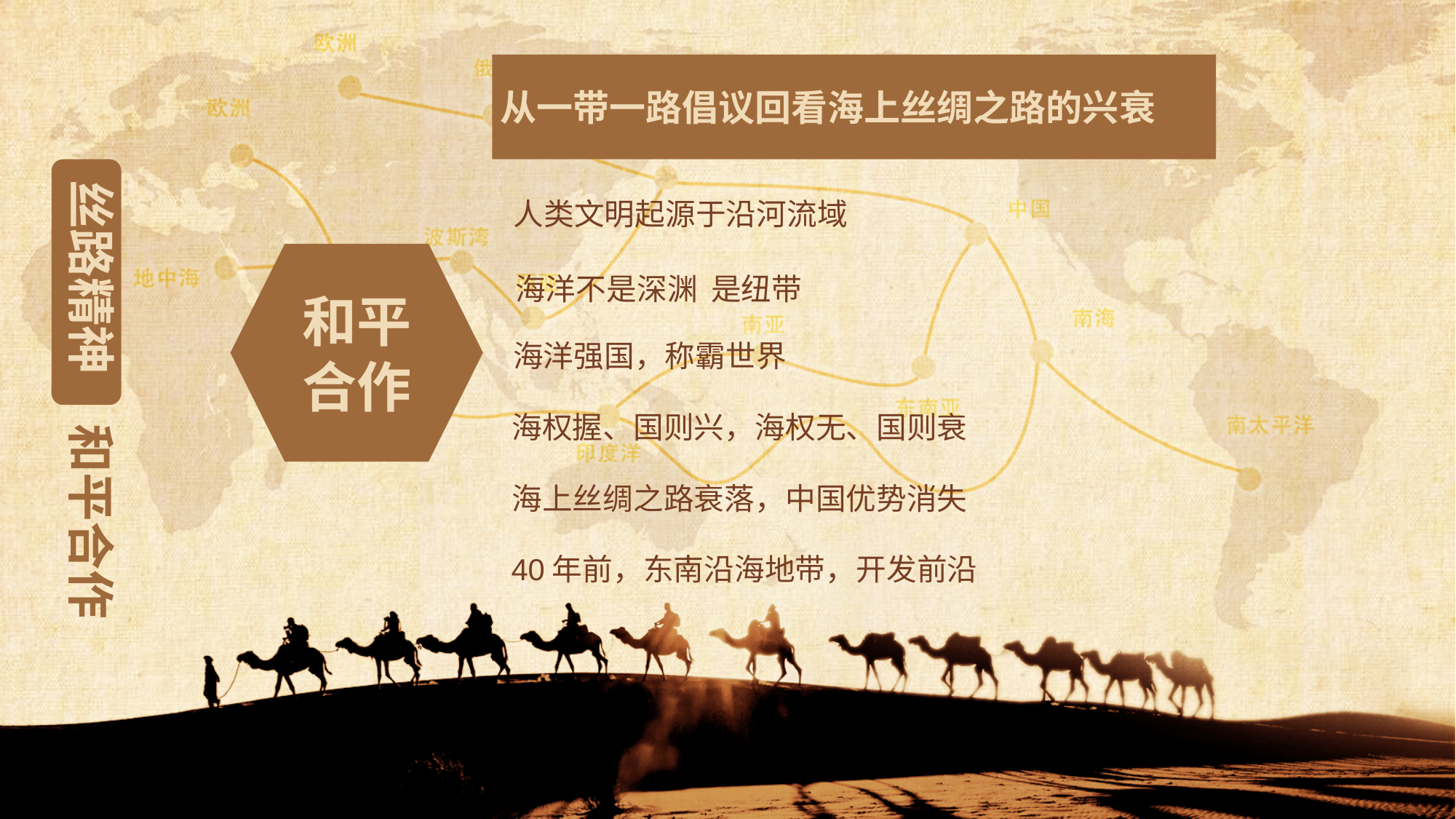

从一带一路倡议回看海上丝绸之路的兴衰

丝路精神
人类文明起源于沿河流域
和平合作
海洋不是深渊  是纽带
海洋强国，称霸世界
海权握、国则兴，海权无、国则衰
和平合作
海上丝绸之路衰落，中国优势消失
40年前，东南沿海地带，开发前沿